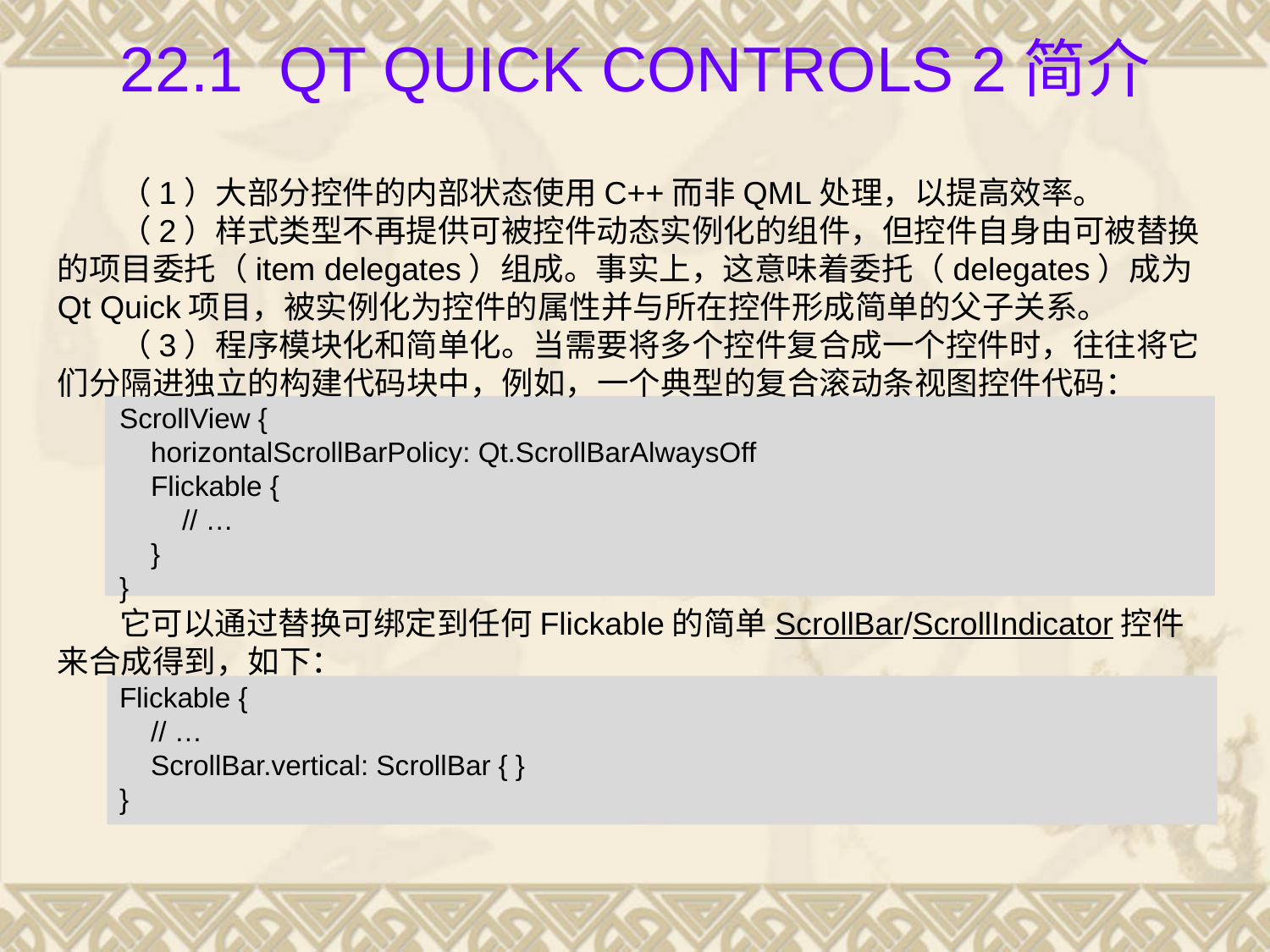

# 22.1  Qt Quick Controls 2简介
（1）大部分控件的内部状态使用C++而非QML处理，以提高效率。
（2）样式类型不再提供可被控件动态实例化的组件，但控件自身由可被替换的项目委托（item delegates）组成。事实上，这意味着委托（delegates）成为Qt Quick项目，被实例化为控件的属性并与所在控件形成简单的父子关系。
（3）程序模块化和简单化。当需要将多个控件复合成一个控件时，往往将它们分隔进独立的构建代码块中，例如，一个典型的复合滚动条视图控件代码：
ScrollView {
    horizontalScrollBarPolicy: Qt.ScrollBarAlwaysOff
    Flickable {
        // …
    }
}
它可以通过替换可绑定到任何Flickable的简单ScrollBar/ScrollIndicator控件来合成得到，如下：
Flickable {
    // …
    ScrollBar.vertical: ScrollBar { }
}